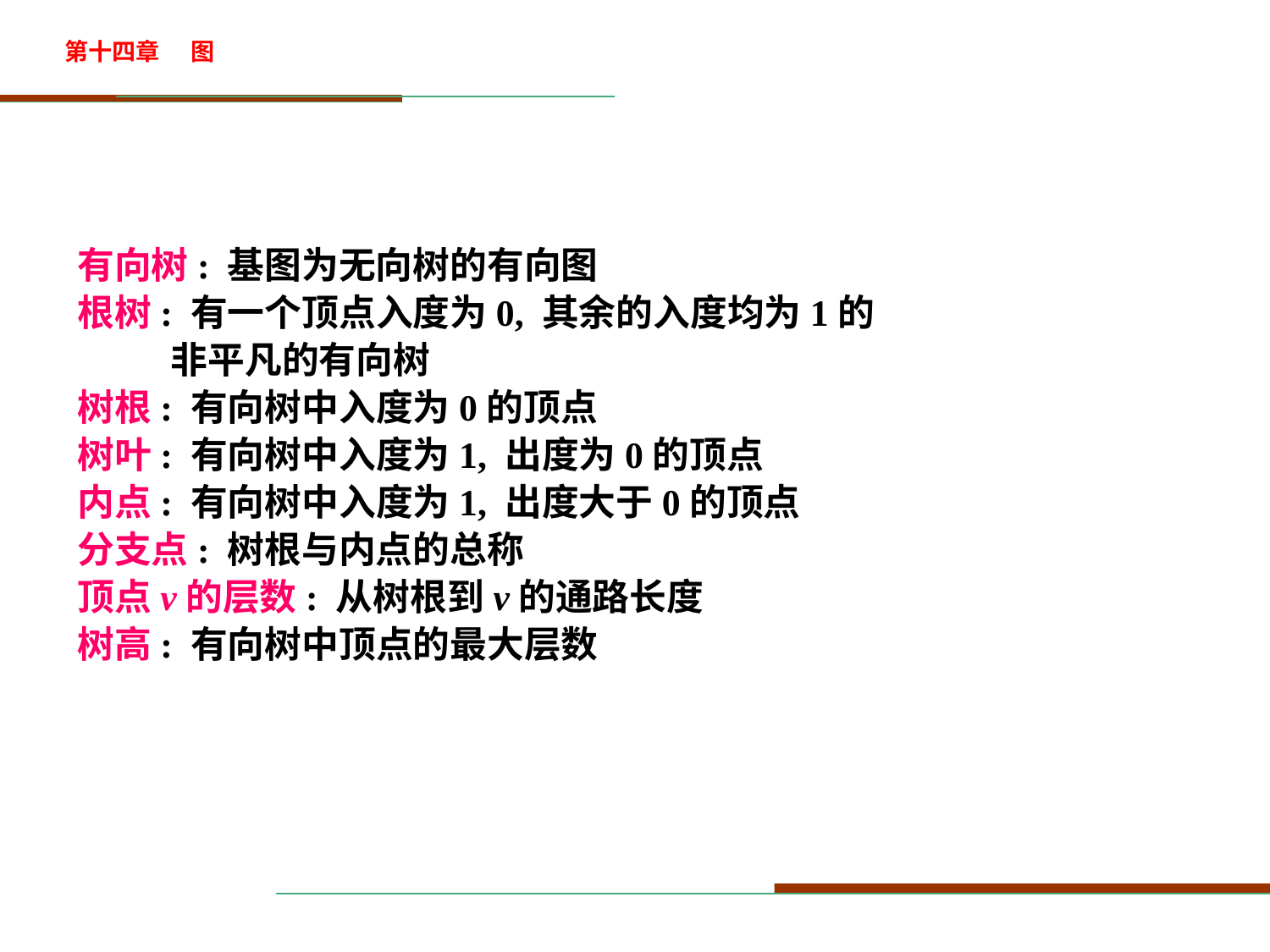

有向树: 基图为无向树的有向图
根树: 有一个顶点入度为0, 其余的入度均为1的
          非平凡的有向树
树根: 有向树中入度为0的顶点
树叶: 有向树中入度为1, 出度为0的顶点
内点: 有向树中入度为1, 出度大于0的顶点
分支点: 树根与内点的总称
顶点v的层数: 从树根到v的通路长度
树高: 有向树中顶点的最大层数